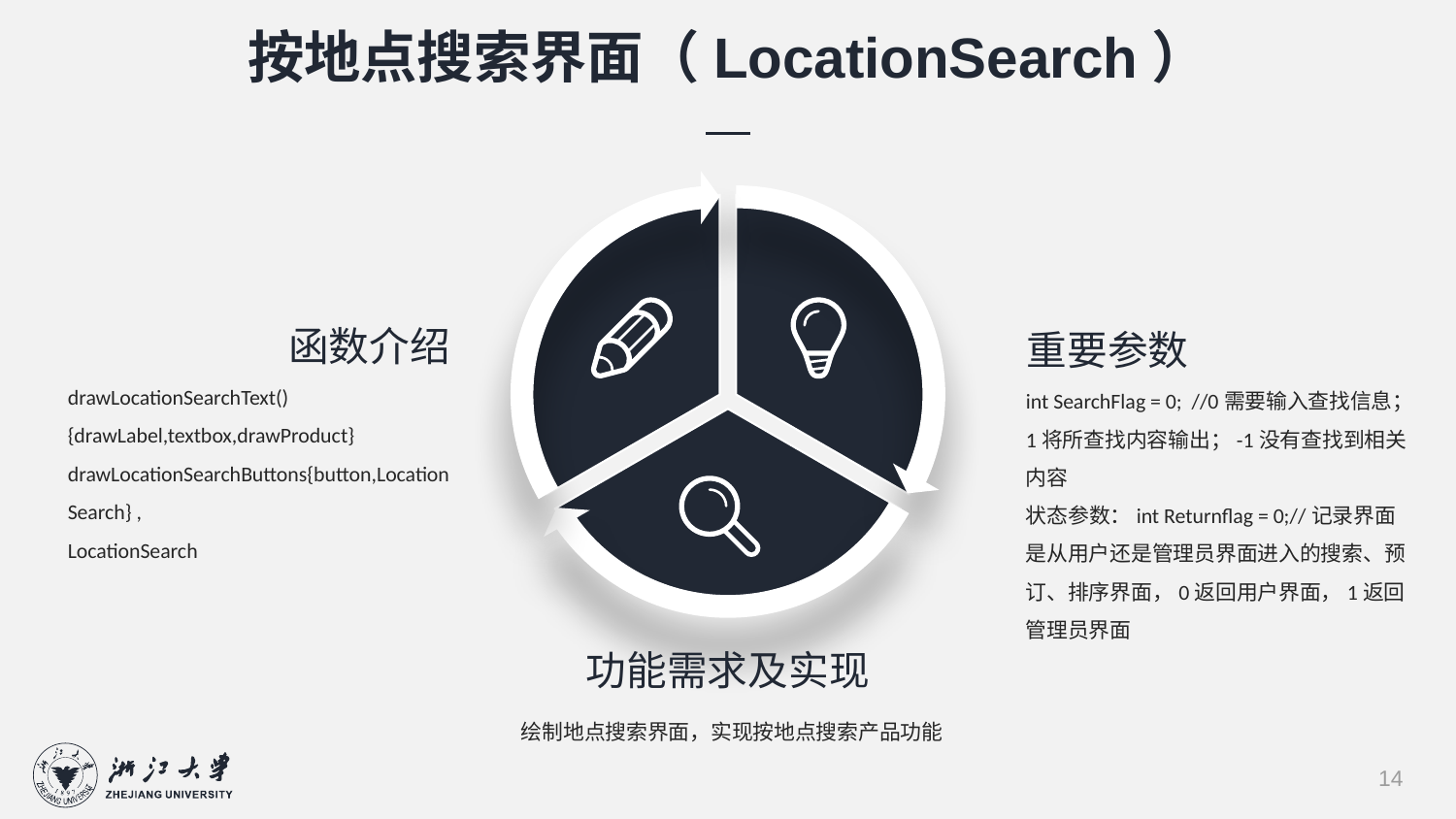

按地点搜索界面（LocationSearch）

函数介绍
重要参数
drawLocationSearchText(){drawLabel,textbox,drawProduct}
drawLocationSearchButtons{button,LocationSearch} ,
LocationSearch
int SearchFlag = 0;  //0需要输入查找信息；1将所查找内容输出；-1没有查找到相关内容
状态参数：int Returnflag = 0;//记录界面是从用户还是管理员界面进入的搜索、预订、排序界面，0返回用户界面，1返回管理员界面

功能需求及实现
绘制地点搜索界面，实现按地点搜索产品功能
14